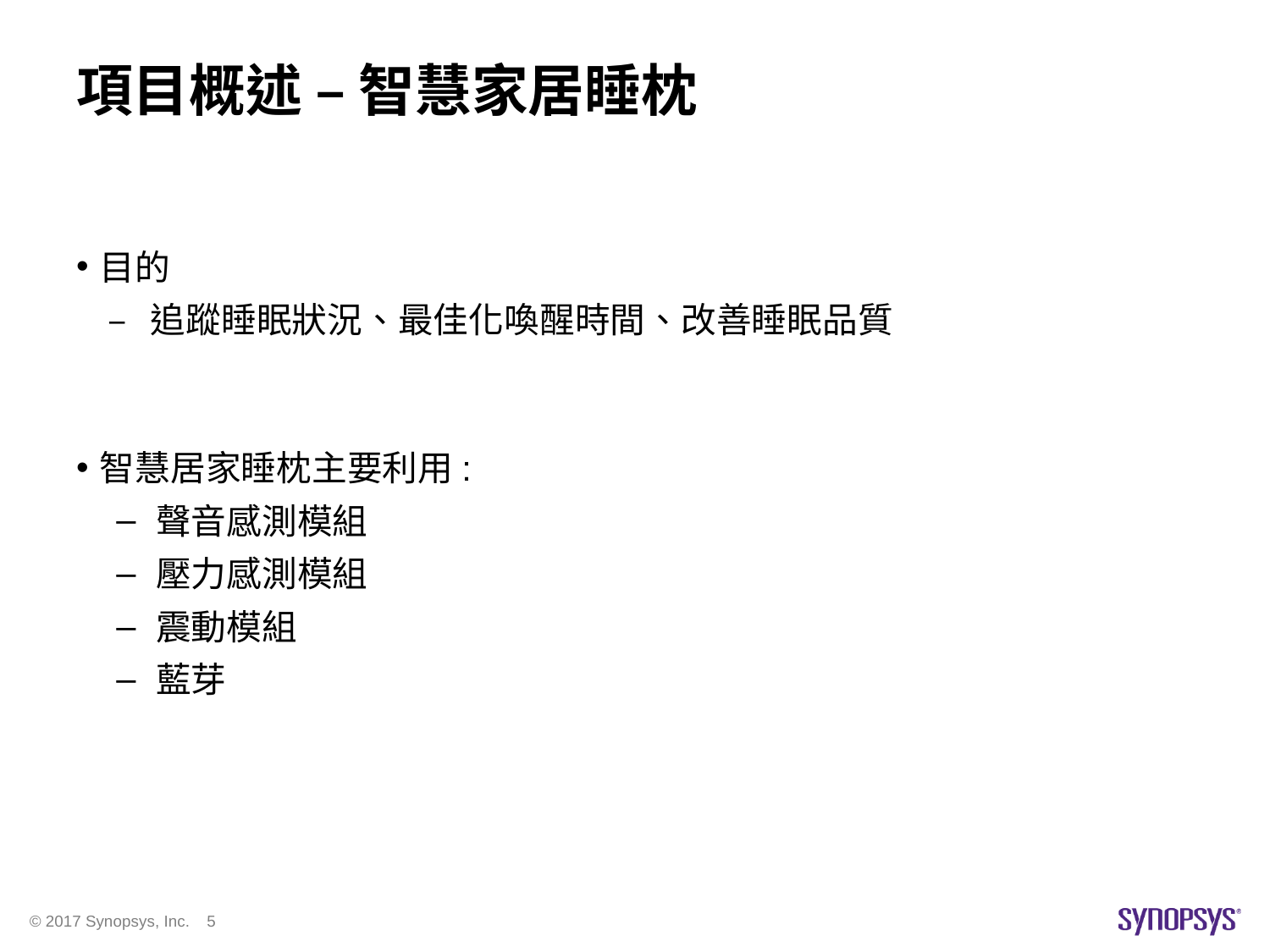

# 項目概述 – 智慧家居睡枕
目的
    –  追蹤睡眠狀況、最佳化喚醒時間、改善睡眠品質

智慧居家睡枕主要利用:
 聲音感測模組
 壓力感測模組
 震動模組
 藍芽